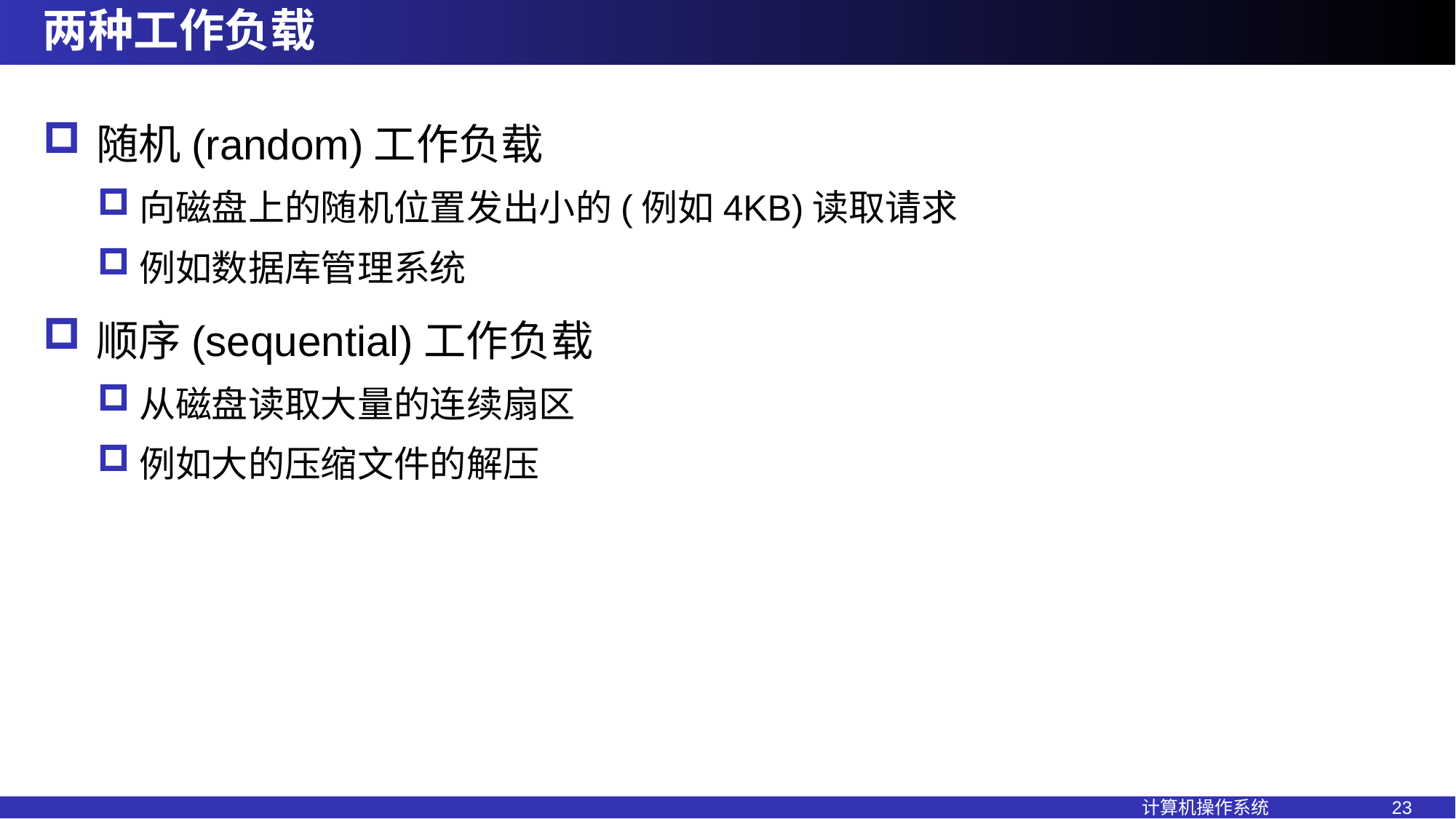

# 两种工作负载
随机(random)工作负载
向磁盘上的随机位置发出小的(例如4KB)读取请求
例如数据库管理系统
顺序(sequential)工作负载
从磁盘读取大量的连续扇区
例如大的压缩文件的解压
计算机操作系统                     23